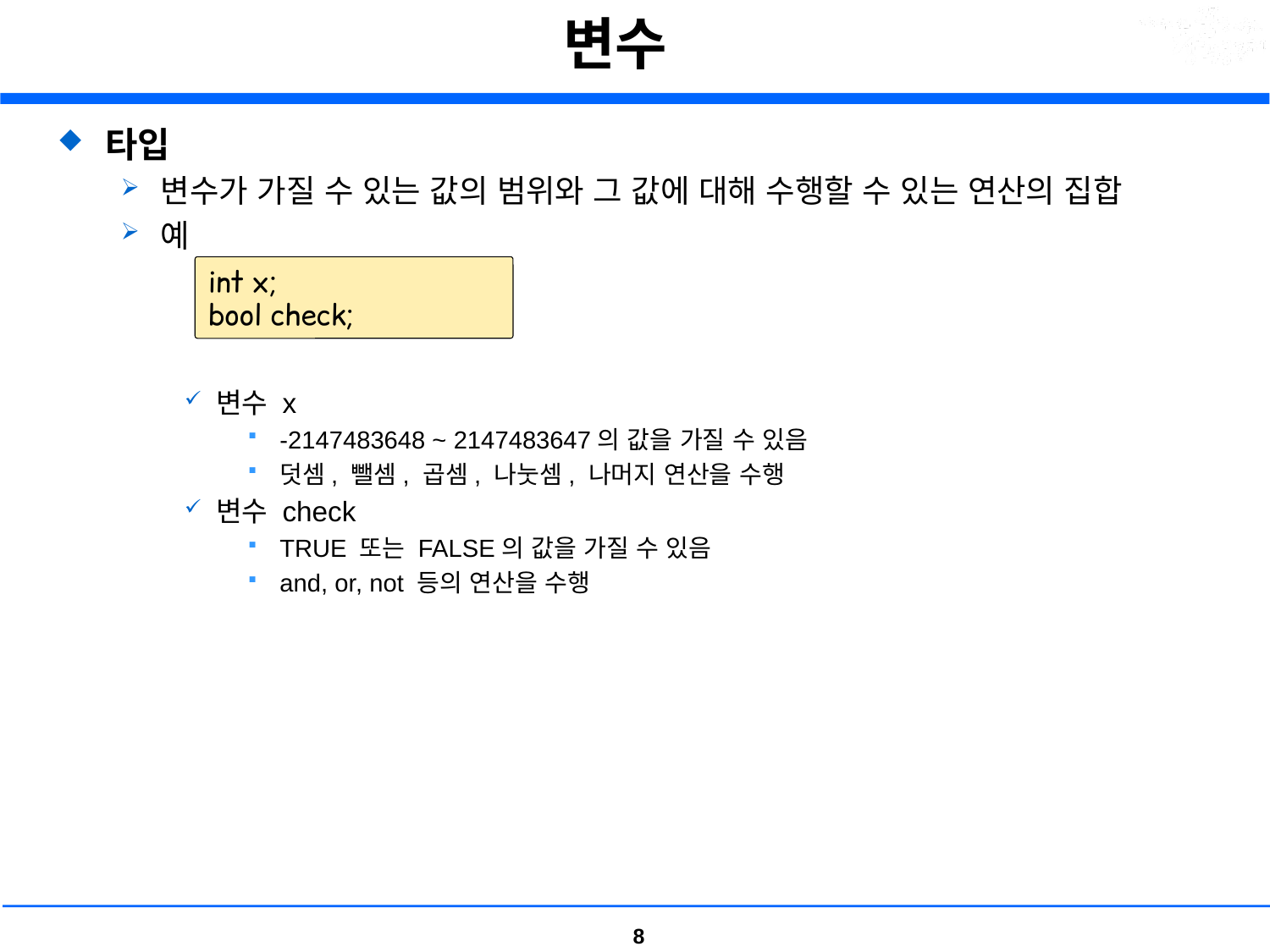

# 변수
타입
변수가 가질 수 있는 값의 범위와 그 값에 대해 수행할 수 있는 연산의 집합
예

변수 x
-2147483648 ~ 2147483647의 값을 가질 수 있음
덧셈, 뺄셈, 곱셈, 나눗셈, 나머지 연산을 수행
변수 check
TRUE 또는 FALSE의 값을 가질 수 있음
and, or, not 등의 연산을 수행

int x;
bool check;